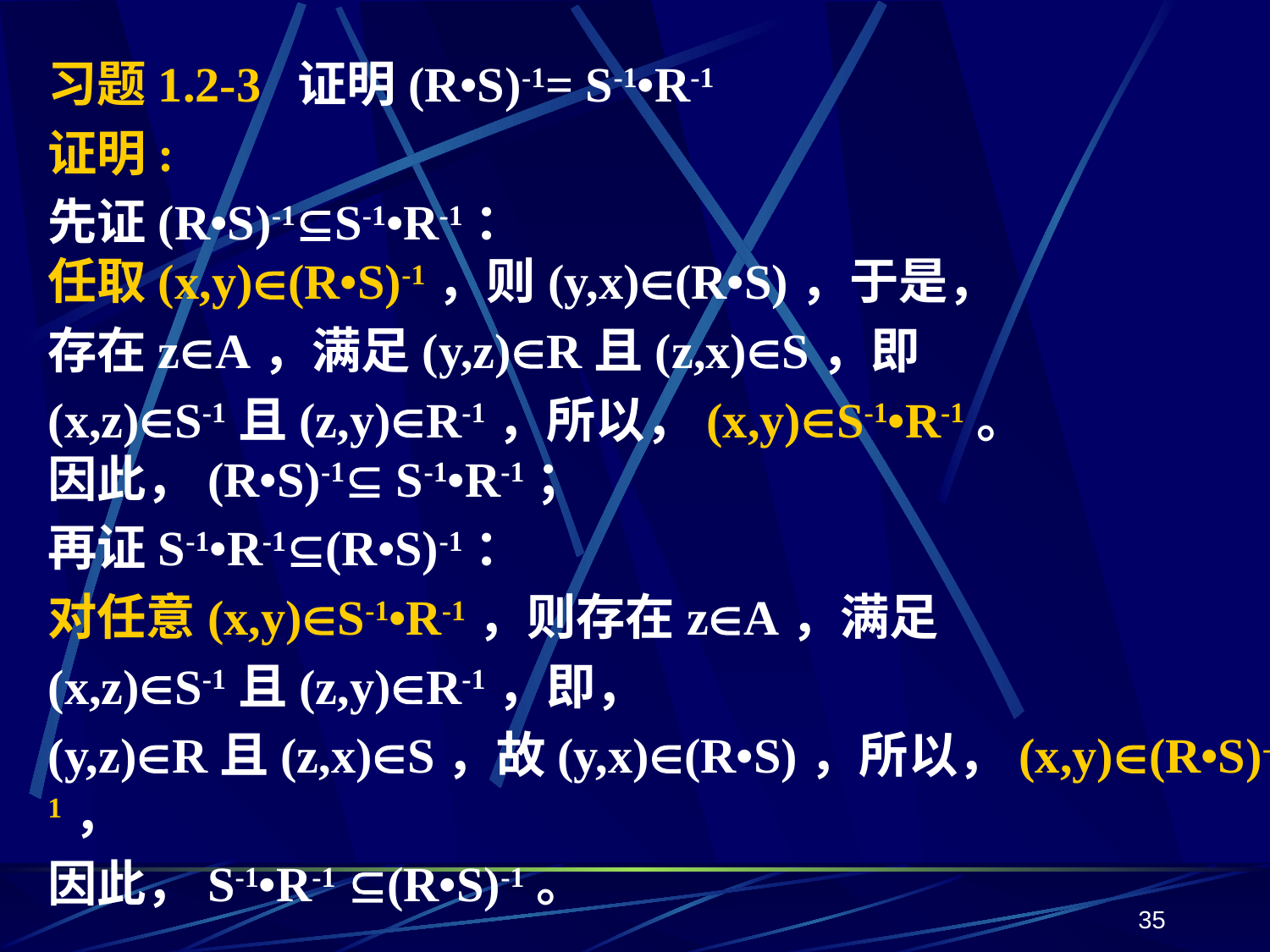

习题1.2-3  证明(R•S)-1= S-1•R-1
证明:
先证(R•S)-1⊆S-1•R-1：
任取(x,y)∈(R•S)-1，则(y,x)∈(R•S)，于是，
存在z∈A，满足(y,z)∈R且(z,x)∈S，即
(x,z)∈S-1且(z,y)∈R-1，所以，(x,y)∈S-1•R-1。
因此，(R•S)-1⊆ S-1•R-1；
再证S-1•R-1⊆(R•S)-1：
对任意(x,y)∈S-1•R-1，则存在z∈A，满足
(x,z)∈S-1且(z,y)∈R-1，即，
(y,z)∈R且(z,x)∈S，故(y,x)∈(R•S)，所以，(x,y)∈(R•S)-1，
因此，S-1•R-1 ⊆(R•S)-1。
35